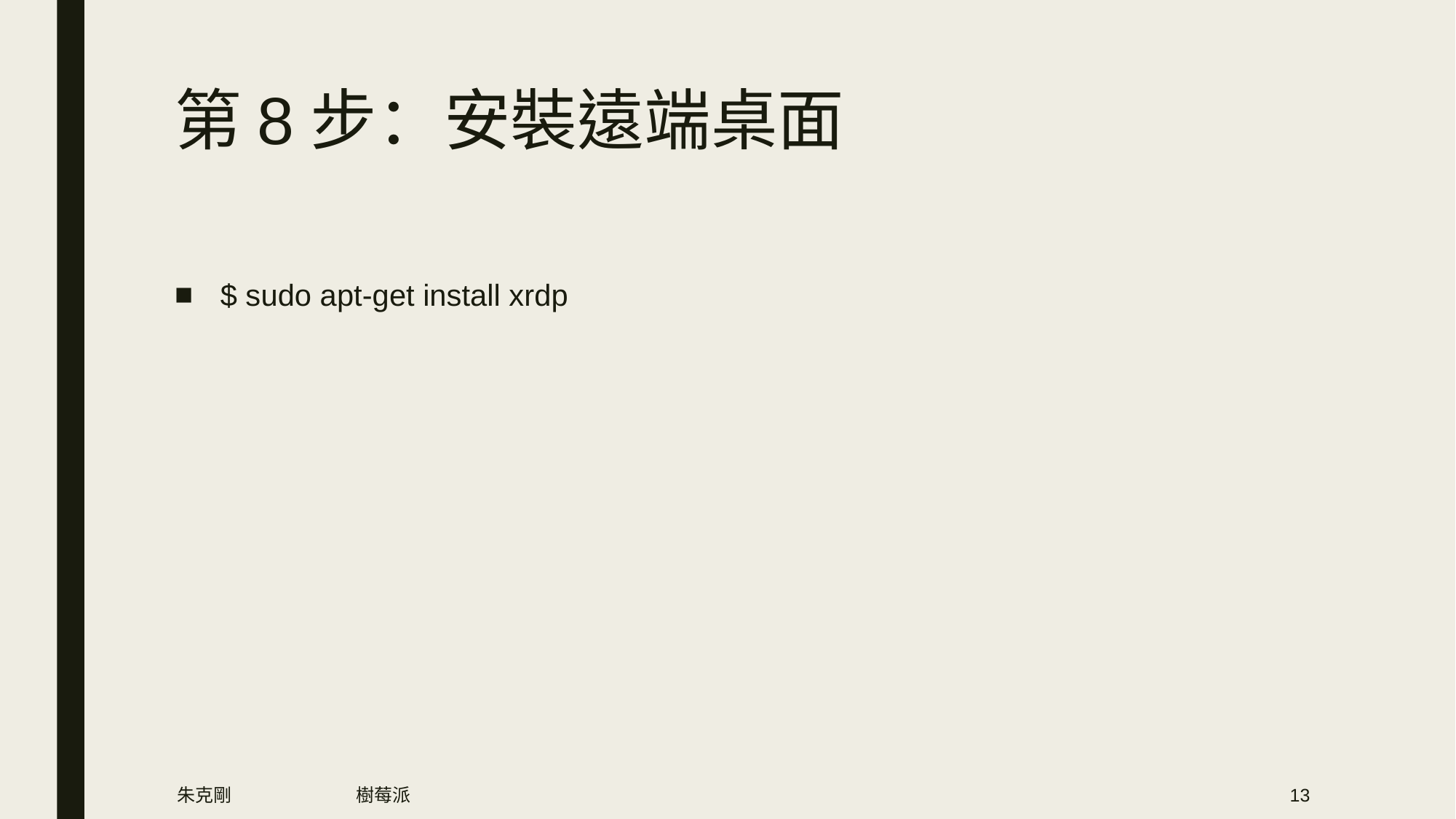

# 第8步：安裝遠端桌面
$ sudo apt-get install xrdp
朱克剛
樹莓派
13